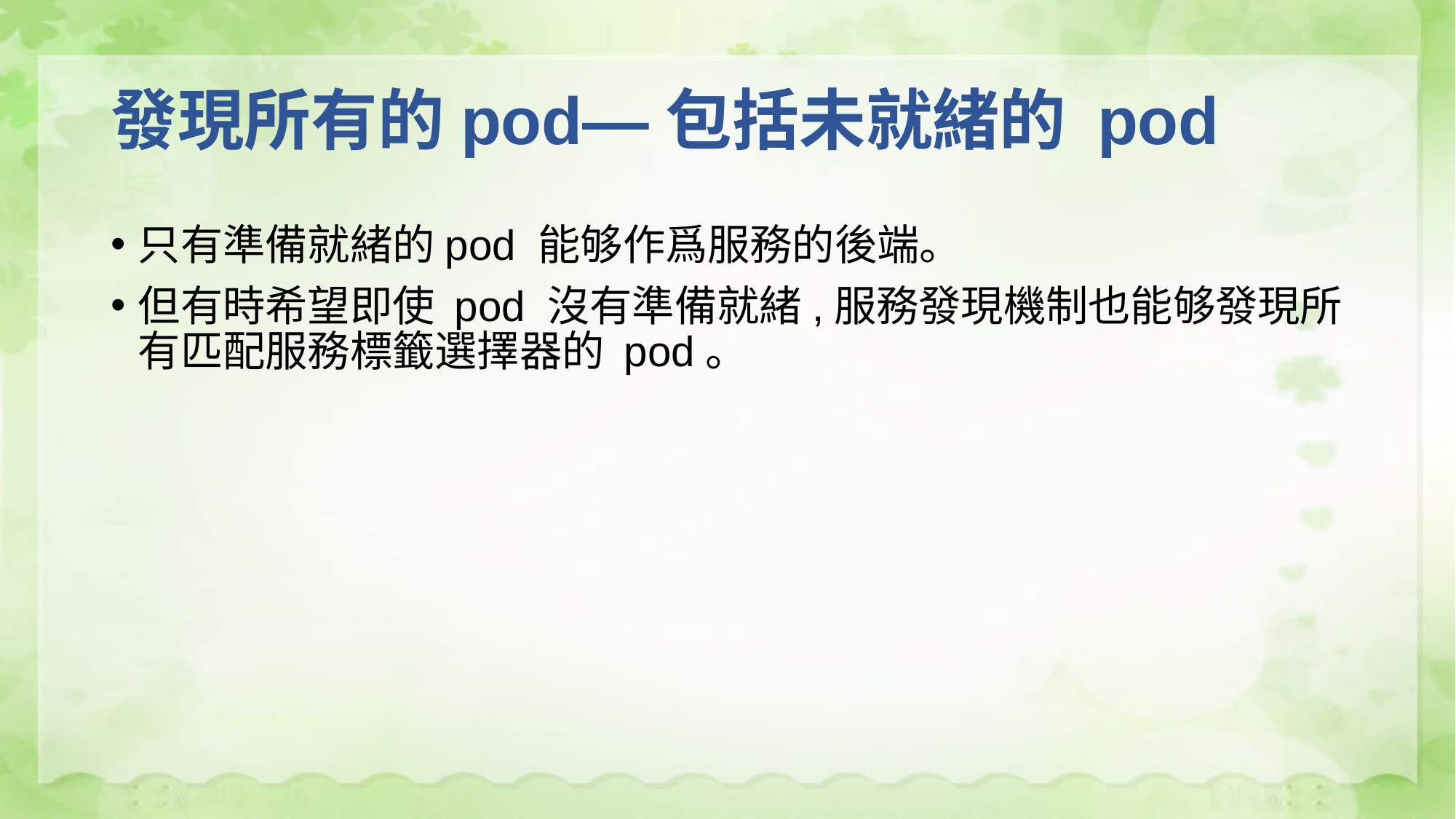

# 發現所有的pod—包括未就緒的 pod
只有準備就緒的pod 能够作爲服務的後端。
但有時希望即使 pod 沒有準備就緒,服務發現機制也能够發現所有匹配服務標籤選擇器的 pod。